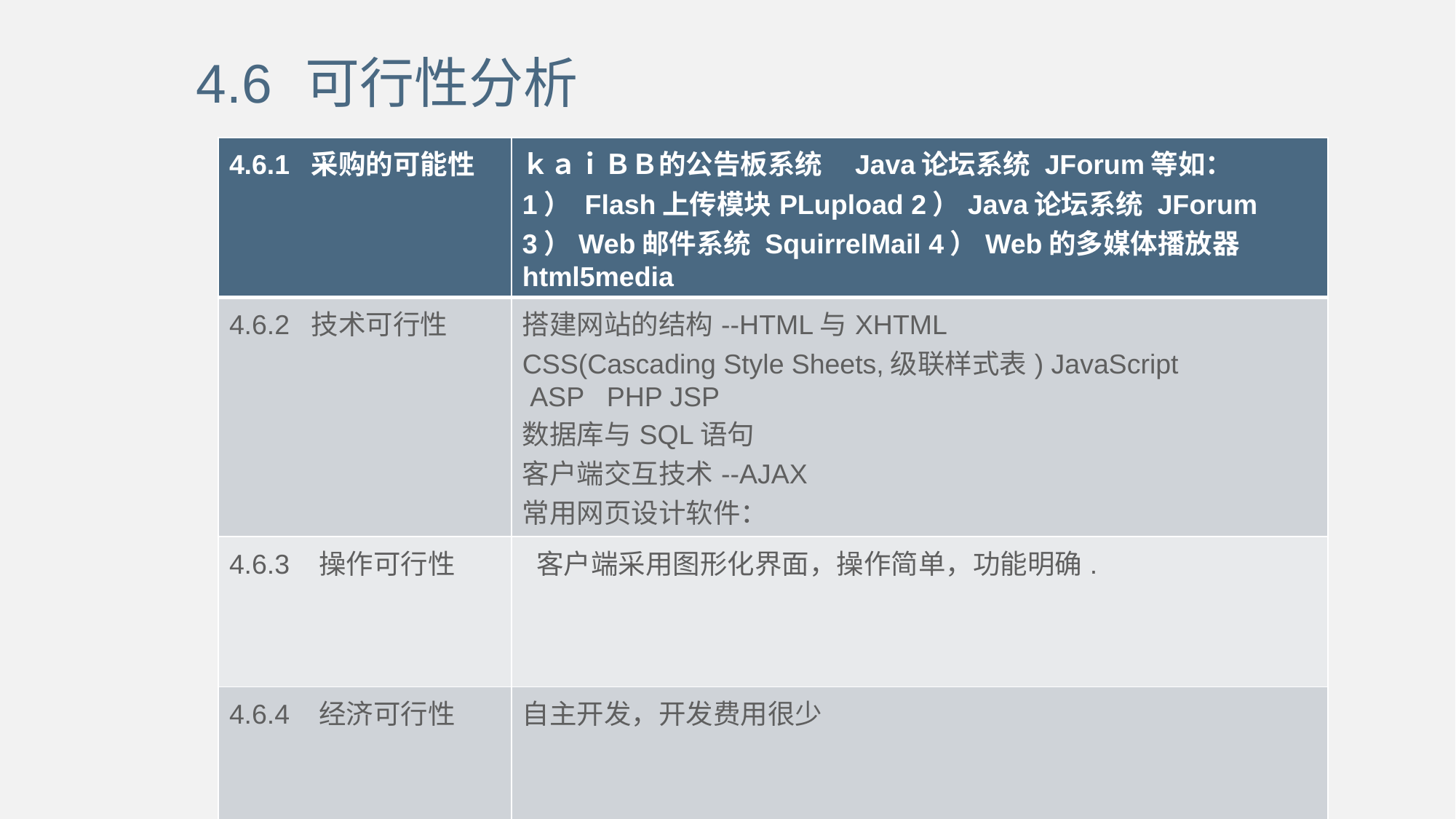

4.6 	可行性分析
| 4.6.1 采购的可能性 | ｋａｉＢＢ的公告板系统 Java论坛系统 JForum等如： 1） Flash上传模块PLupload 2）Java论坛系统 JForum 3）Web邮件系统 SquirrelMail 4）Web的多媒体播放器 html5media |
| --- | --- |
| 4.6.2 技术可行性 | 搭建网站的结构--HTML与XHTML CSS(Cascading Style Sheets,级联样式表) JavaScript ASP PHP JSP 数据库与SQL语句 客户端交互技术--AJAX 常用网页设计软件： |
| 4.6.3 操作可行性 | 客户端采用图形化界面，操作简单，功能明确. |
| 4.6.4 经济可行性 | 自主开发，开发费用很少 |